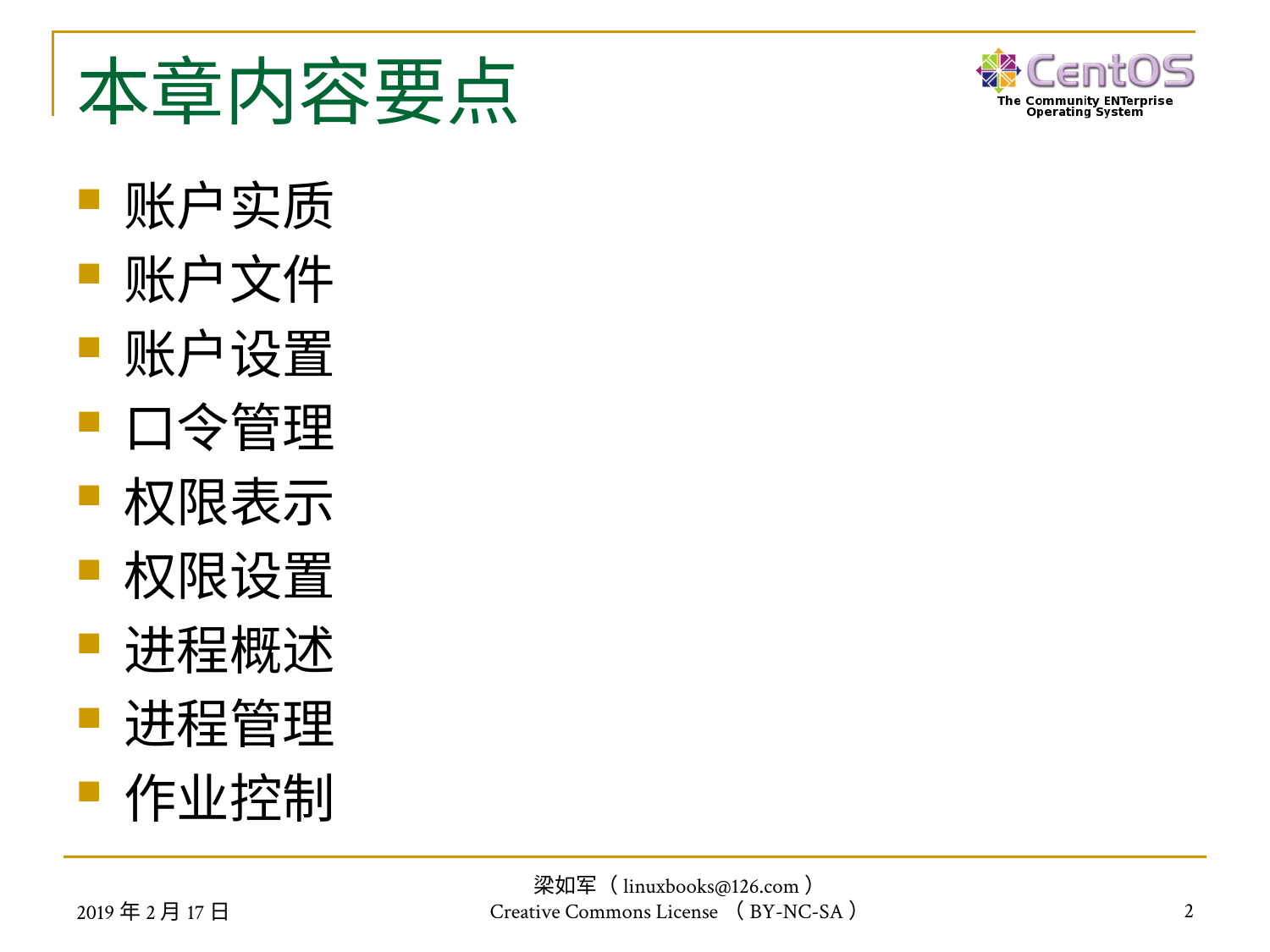

# 本章内容要点
账户实质
账户文件
账户设置
口令管理
权限表示
权限设置
进程概述
进程管理
作业控制
梁如军（linuxbooks@126.com）
Creative Commons License（BY-NC-SA）
2019年2月17日
2